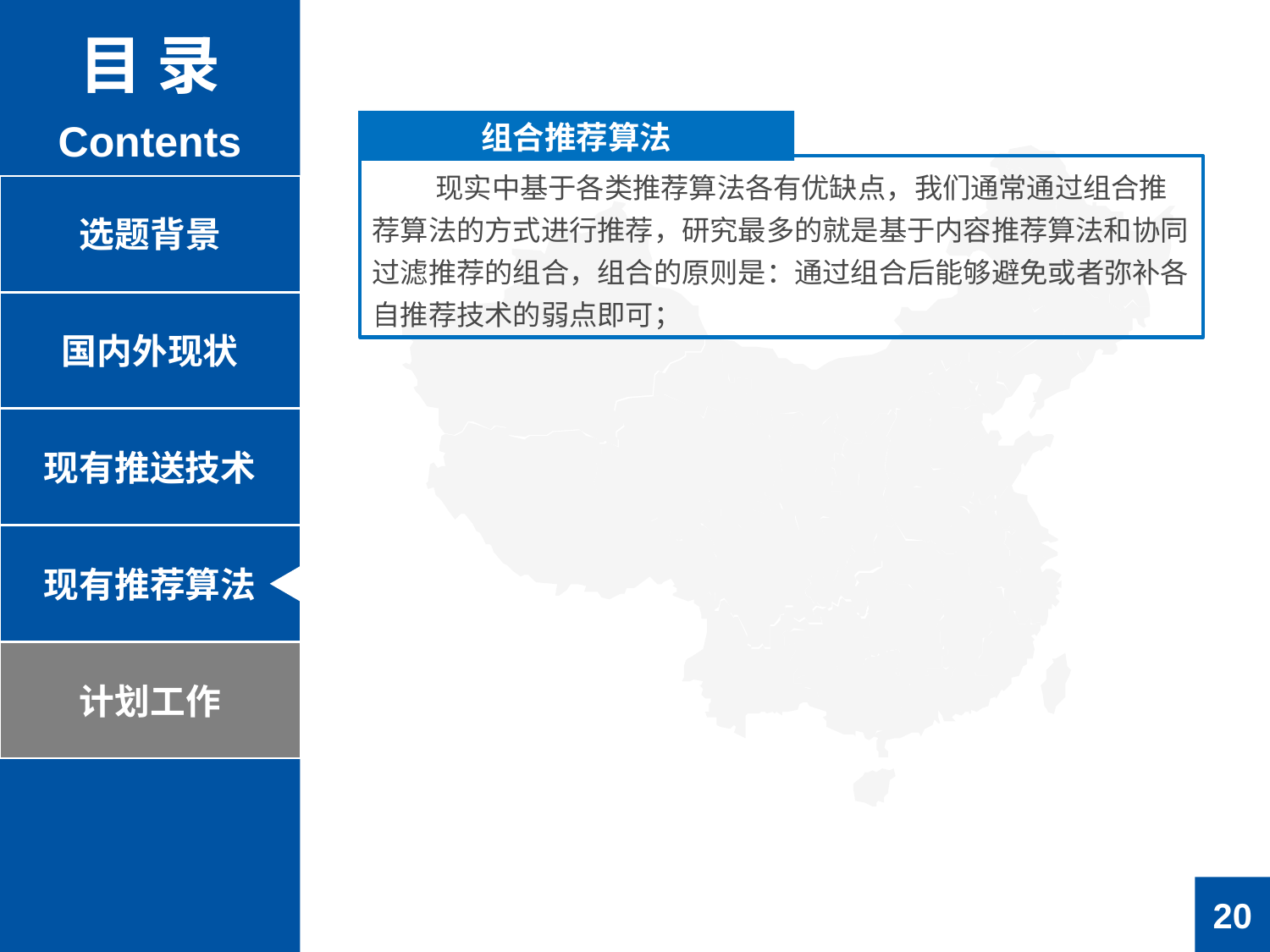

目 录
Contents
组合推荐算法
现实中基于各类推荐算法各有优缺点，我们通常通过组合推荐算法的方式进行推荐，研究最多的就是基于内容推荐算法和协同过滤推荐的组合，组合的原则是：通过组合后能够避免或者弥补各自推荐技术的弱点即可；
选题背景
国内外现状
现有推送技术
现有推荐算法

计划工作
20